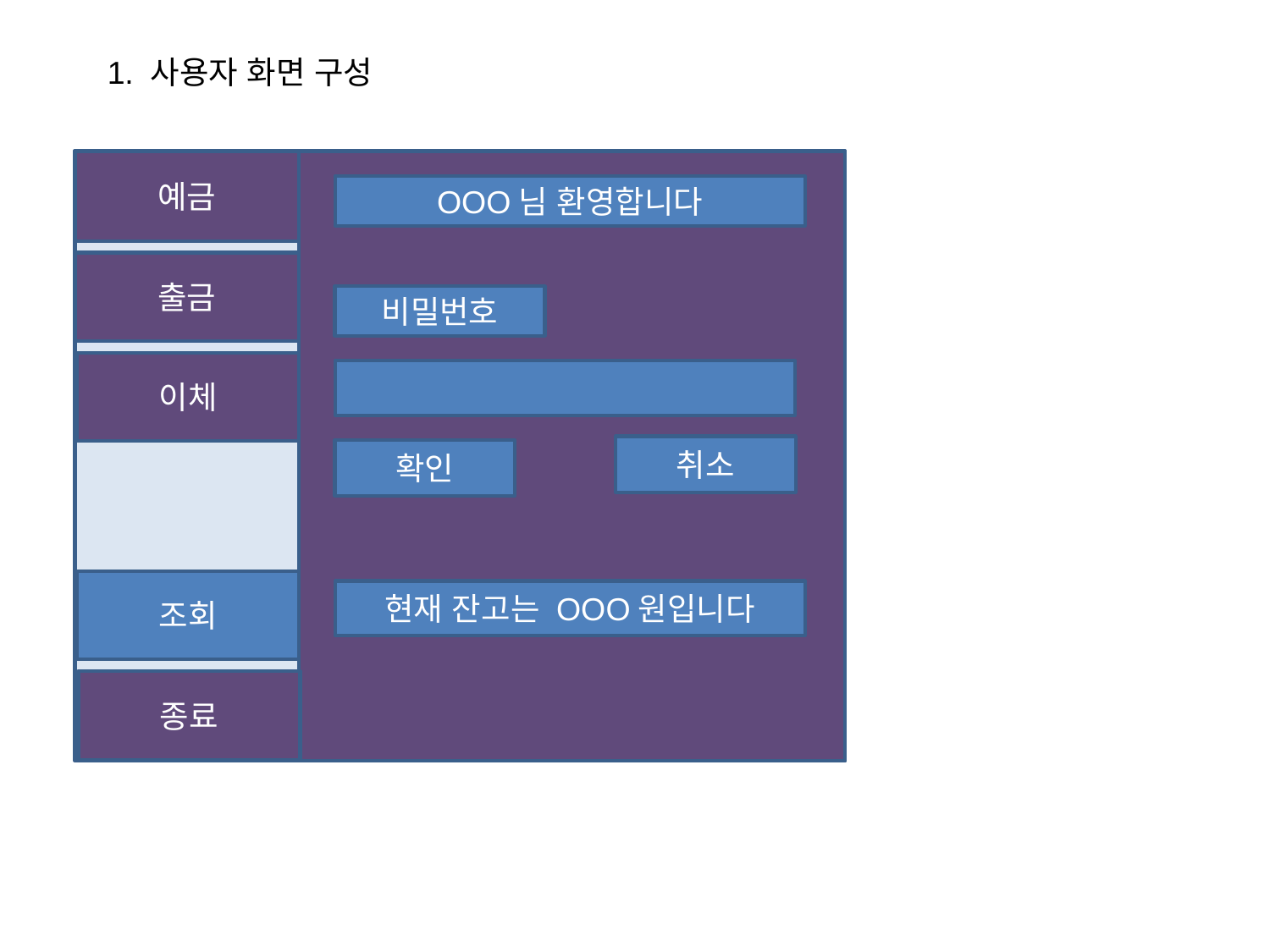

1. 사용자 화면 구성

예금

출금
OOO님 환영합니다
비밀번호
이체

취소
확인
조회
현재 잔고는 OOO원입니다
종료